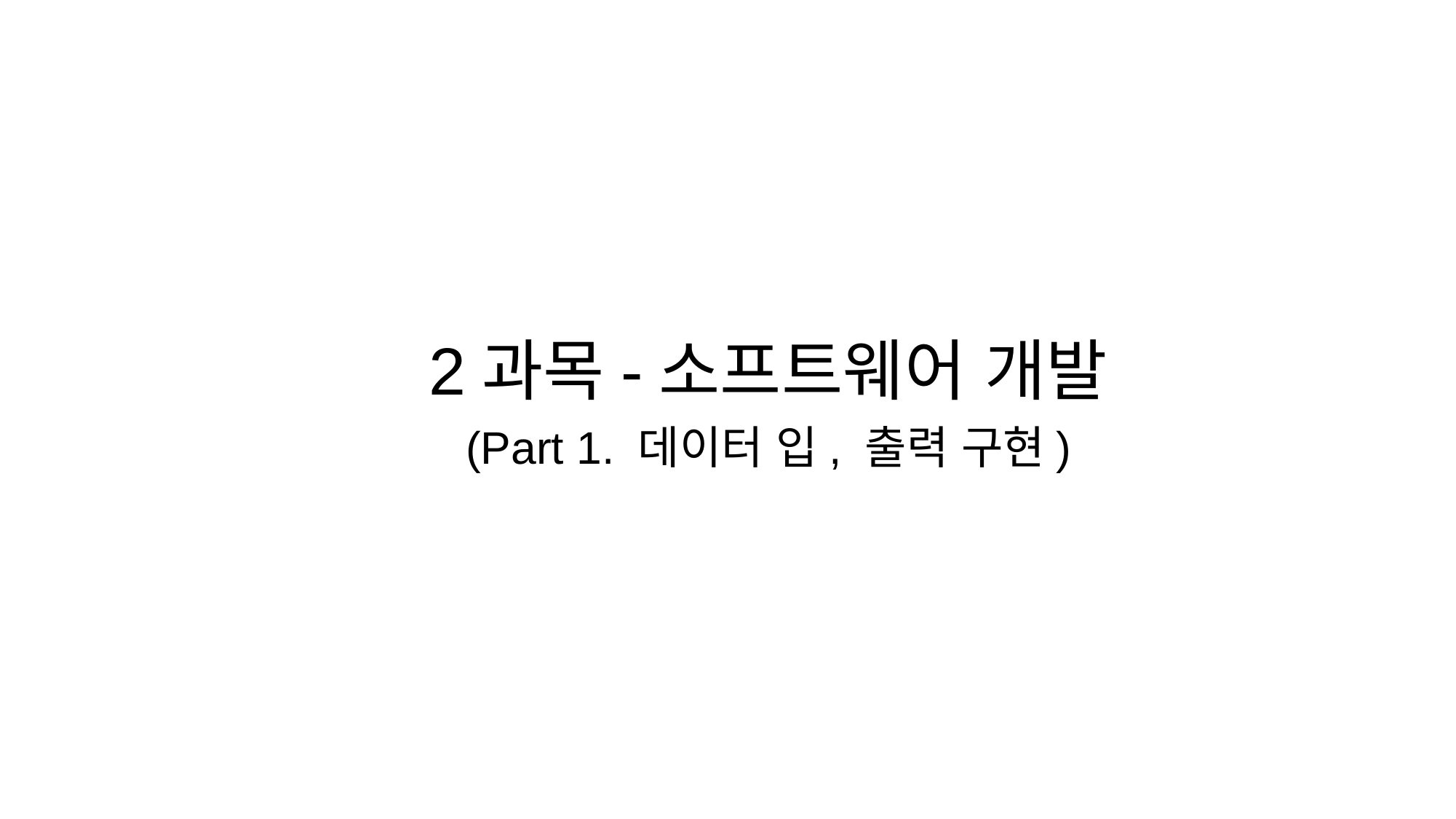

2과목-소프트웨어 개발
(Part 1. 데이터 입, 출력 구현)